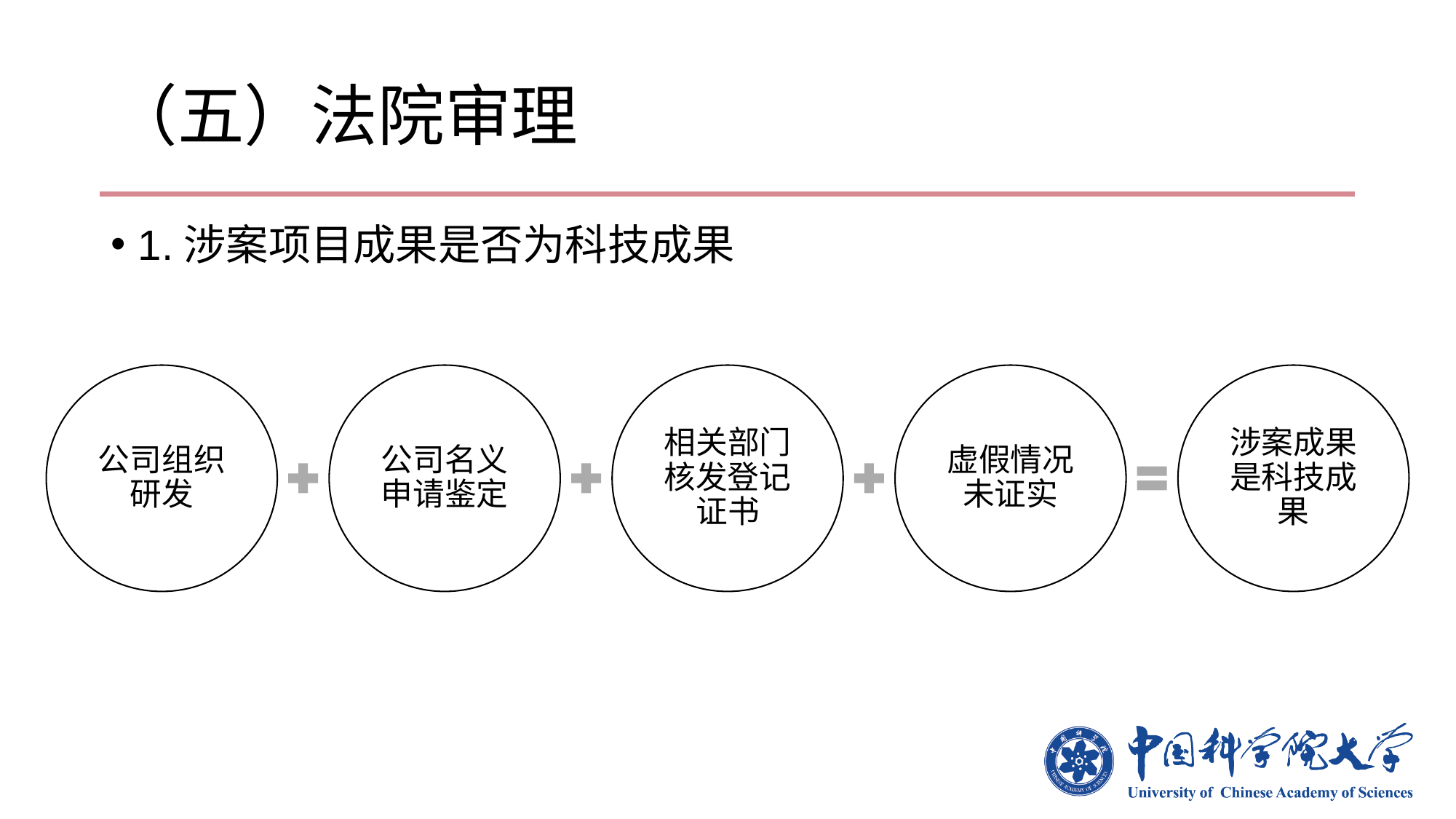

# （五）法院审理
1.涉案项目成果是否为科技成果

公司组织研发

公司名义申请鉴定

相关部门核发登记证书

虚假情况未证实

涉案成果是科技成果